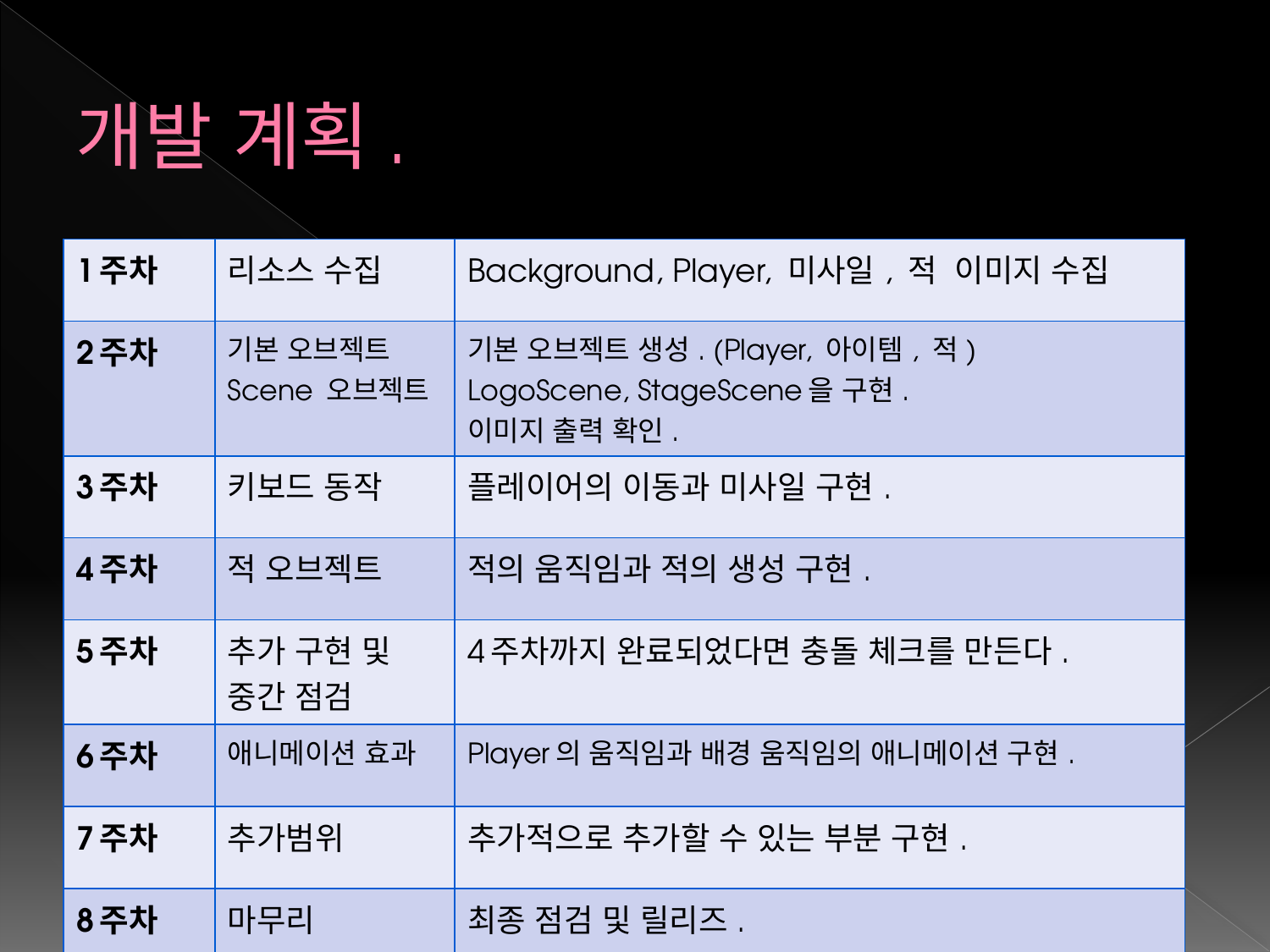

# 개발 계획.
| 1주차 | 리소스 수집 | Background, Player, 미사일, 적 이미지 수집 |
| --- | --- | --- |
| 2주차 | 기본 오브젝트 Scene 오브젝트 | 기본 오브젝트 생성. (Player, 아이템, 적) LogoScene, StageScene을 구현. 이미지 출력 확인. |
| 3주차 | 키보드 동작 | 플레이어의 이동과 미사일 구현. |
| 4주차 | 적 오브젝트 | 적의 움직임과 적의 생성 구현. |
| 5주차 | 추가 구현 및 중간 점검 | 4주차까지 완료되었다면 충돌 체크를 만든다. |
| 6주차 | 애니메이션 효과 | Player의 움직임과 배경 움직임의 애니메이션 구현. |
| 7주차 | 추가범위 | 추가적으로 추가할 수 있는 부분 구현. |
| 8주차 | 마무리 | 최종 점검 및 릴리즈. |